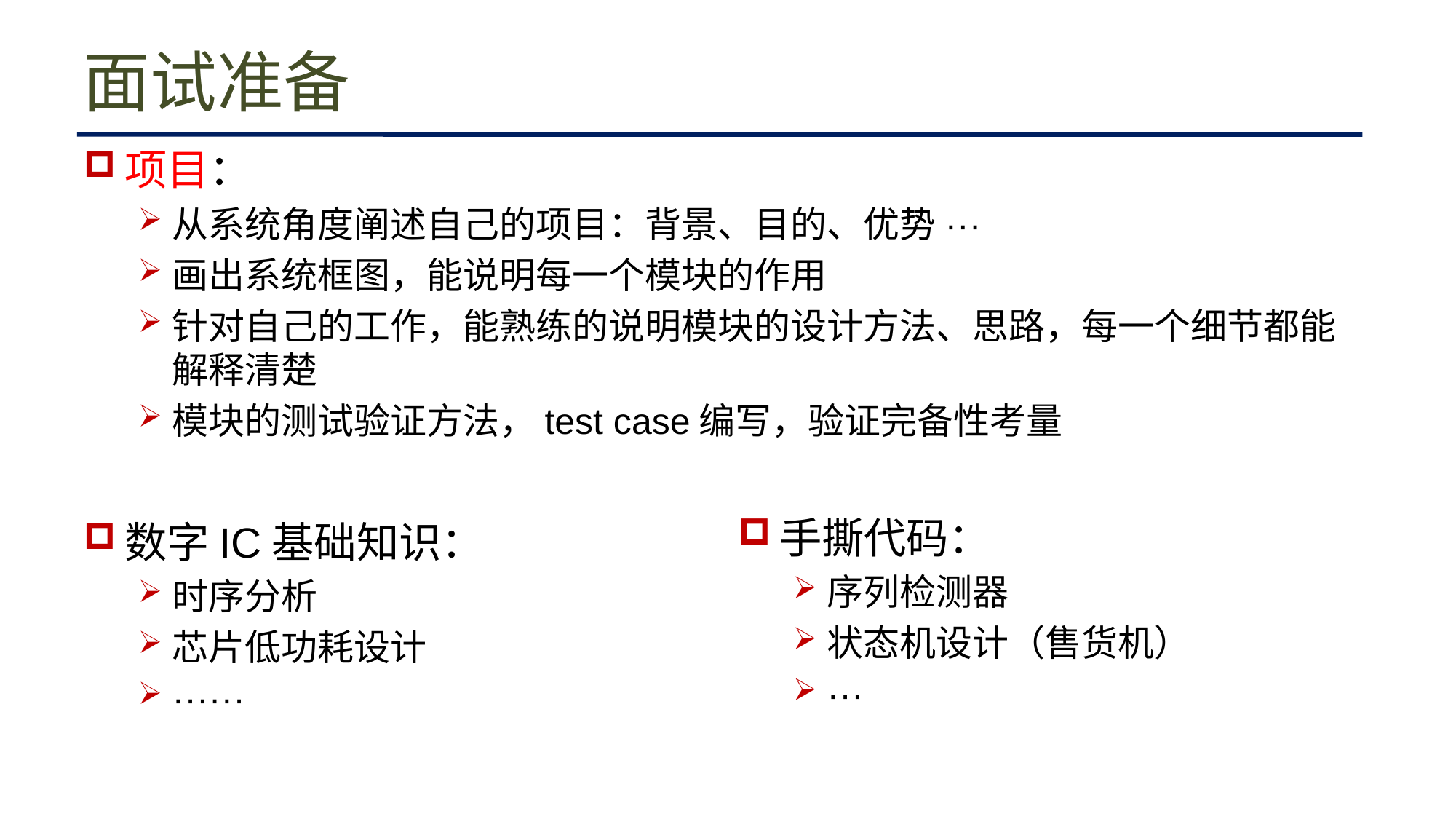

# 面试准备
项目：
从系统角度阐述自己的项目：背景、目的、优势···
画出系统框图，能说明每一个模块的作用
针对自己的工作，能熟练的说明模块的设计方法、思路，每一个细节都能解释清楚
模块的测试验证方法，test case编写，验证完备性考量

数字IC基础知识：
时序分析
芯片低功耗设计
······
手撕代码：
序列检测器
状态机设计（售货机）
···